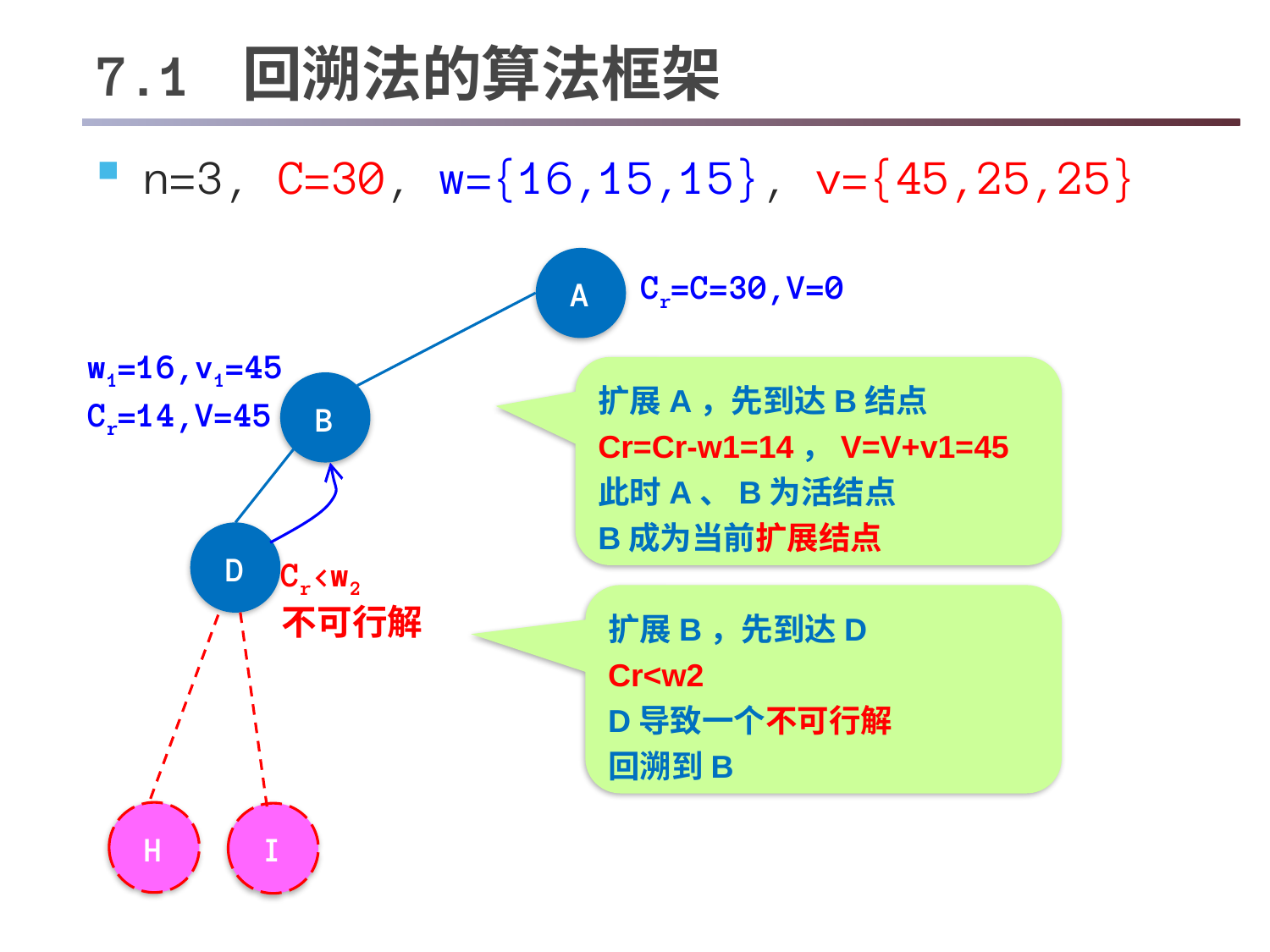

# 7.1 回溯法的算法框架
n=3, C=30, w={16,15,15}, v={45,25,25}
A
Cr=C=30,V=0
w1=16,v1=45
Cr=14,V=45
B
扩展A，先到达B结点
Cr=Cr-w1=14，V=V+v1=45
此时A、B为活结点
B成为当前扩展结点

D
Cr<w2
不可行解
扩展B，先到达D
Cr<w2
D导致一个不可行解
回溯到B

H
I